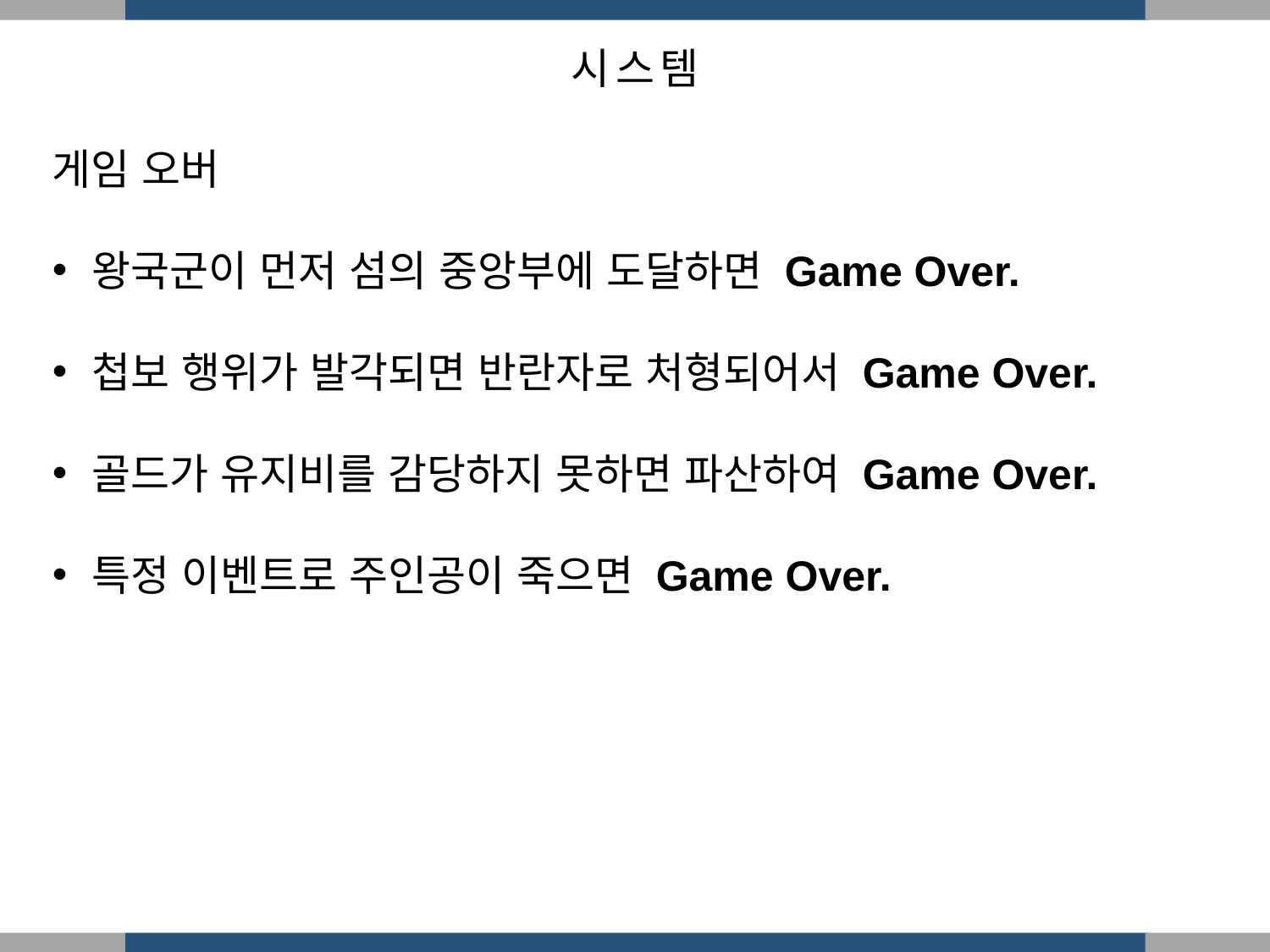

시스템
게임 오버

왕국군이 먼저 섬의 중앙부에 도달하면 Game Over.

첩보 행위가 발각되면 반란자로 처형되어서 Game Over.

골드가 유지비를 감당하지 못하면 파산하여 Game Over.

특정 이벤트로 주인공이 죽으면 Game Over.